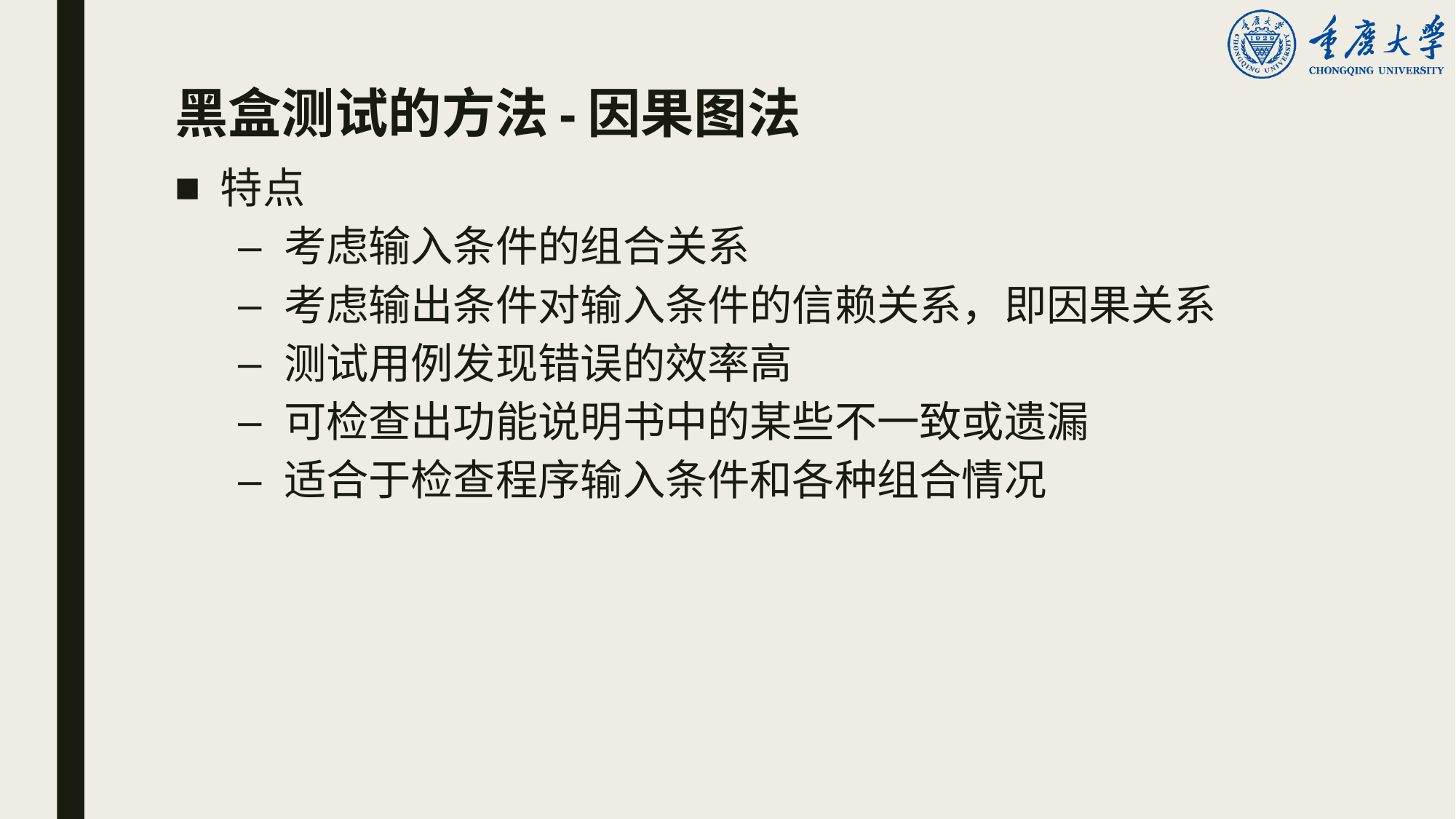

# 黑盒测试的方法-因果图法
特点
考虑输入条件的组合关系
考虑输出条件对输入条件的信赖关系，即因果关系
测试用例发现错误的效率高
可检查出功能说明书中的某些不一致或遗漏
适合于检查程序输入条件和各种组合情况